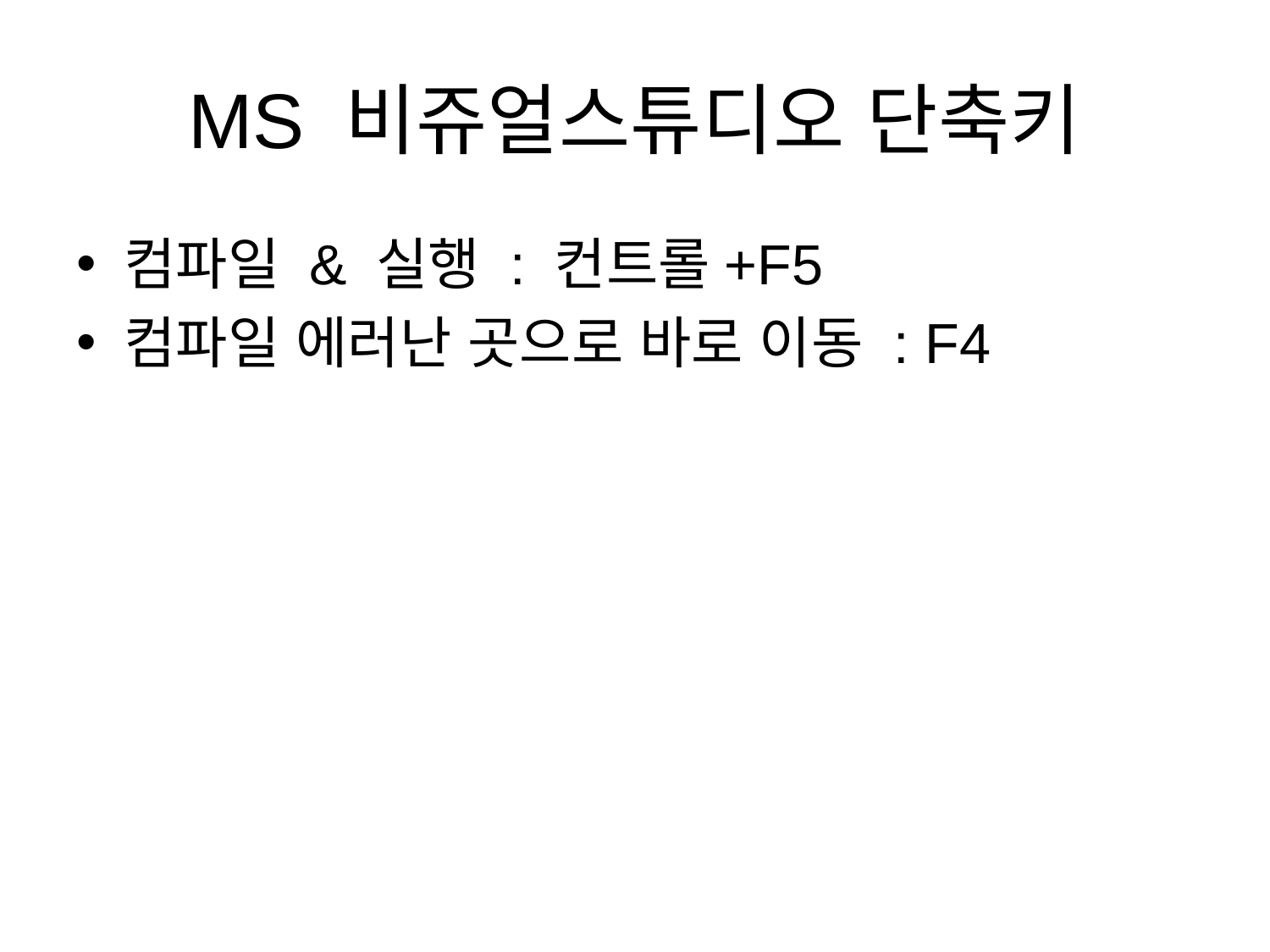

# MS 비쥬얼스튜디오 단축키
컴파일 & 실행 : 컨트롤+F5
컴파일 에러난 곳으로 바로 이동 : F4